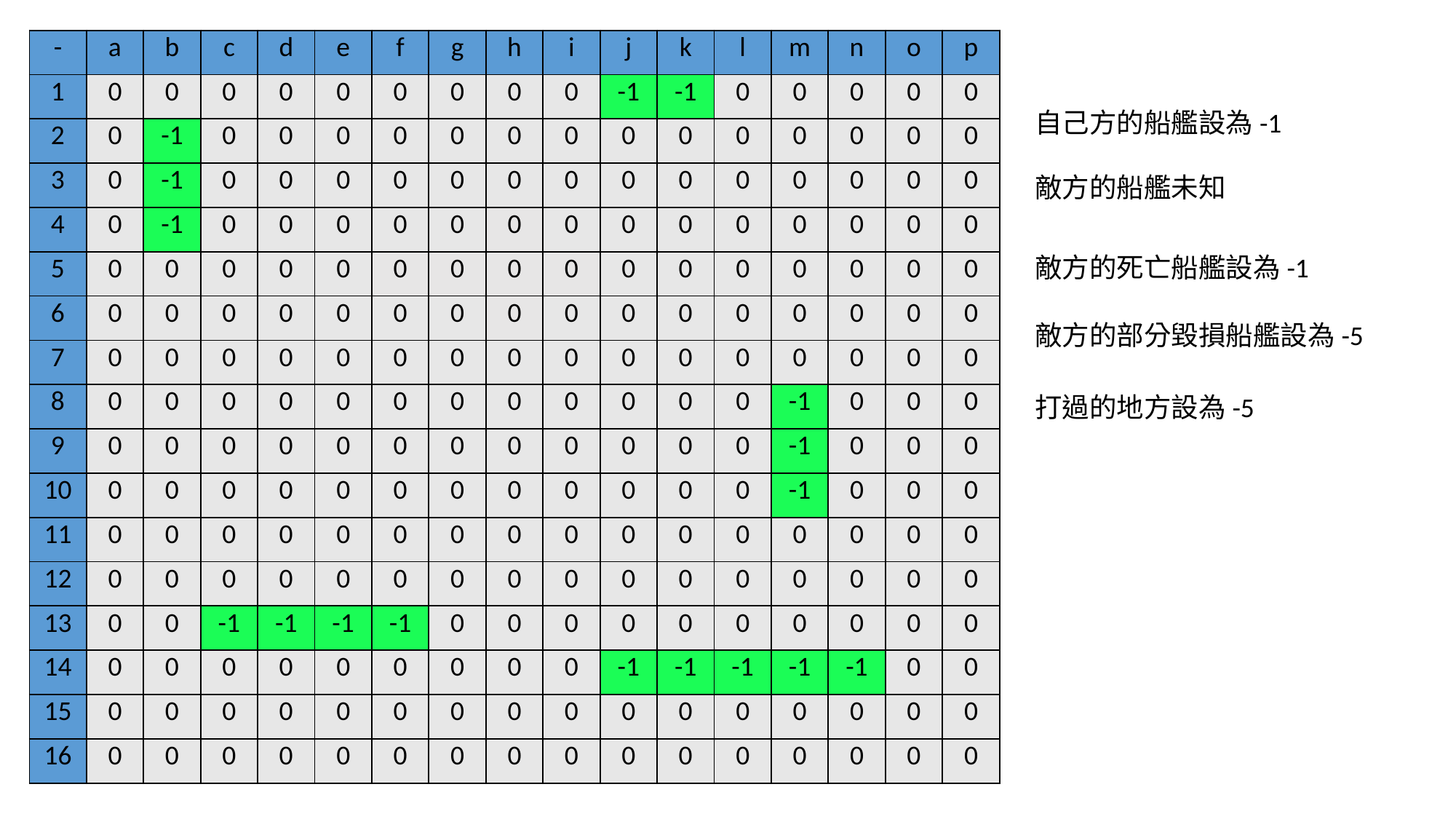

| - | a | b | c | d | e | f | g | h | i | j | k | l | m | n | o | p |
| --- | --- | --- | --- | --- | --- | --- | --- | --- | --- | --- | --- | --- | --- | --- | --- | --- |
| 1 | 0 | 0 | 0 | 0 | 0 | 0 | 0 | 0 | 0 | -1 | -1 | 0 | 0 | 0 | 0 | 0 |
| 2 | 0 | -1 | 0 | 0 | 0 | 0 | 0 | 0 | 0 | 0 | 0 | 0 | 0 | 0 | 0 | 0 |
| 3 | 0 | -1 | 0 | 0 | 0 | 0 | 0 | 0 | 0 | 0 | 0 | 0 | 0 | 0 | 0 | 0 |
| 4 | 0 | -1 | 0 | 0 | 0 | 0 | 0 | 0 | 0 | 0 | 0 | 0 | 0 | 0 | 0 | 0 |
| 5 | 0 | 0 | 0 | 0 | 0 | 0 | 0 | 0 | 0 | 0 | 0 | 0 | 0 | 0 | 0 | 0 |
| 6 | 0 | 0 | 0 | 0 | 0 | 0 | 0 | 0 | 0 | 0 | 0 | 0 | 0 | 0 | 0 | 0 |
| 7 | 0 | 0 | 0 | 0 | 0 | 0 | 0 | 0 | 0 | 0 | 0 | 0 | 0 | 0 | 0 | 0 |
| 8 | 0 | 0 | 0 | 0 | 0 | 0 | 0 | 0 | 0 | 0 | 0 | 0 | -1 | 0 | 0 | 0 |
| 9 | 0 | 0 | 0 | 0 | 0 | 0 | 0 | 0 | 0 | 0 | 0 | 0 | -1 | 0 | 0 | 0 |
| 10 | 0 | 0 | 0 | 0 | 0 | 0 | 0 | 0 | 0 | 0 | 0 | 0 | -1 | 0 | 0 | 0 |
| 11 | 0 | 0 | 0 | 0 | 0 | 0 | 0 | 0 | 0 | 0 | 0 | 0 | 0 | 0 | 0 | 0 |
| 12 | 0 | 0 | 0 | 0 | 0 | 0 | 0 | 0 | 0 | 0 | 0 | 0 | 0 | 0 | 0 | 0 |
| 13 | 0 | 0 | -1 | -1 | -1 | -1 | 0 | 0 | 0 | 0 | 0 | 0 | 0 | 0 | 0 | 0 |
| 14 | 0 | 0 | 0 | 0 | 0 | 0 | 0 | 0 | 0 | -1 | -1 | -1 | -1 | -1 | 0 | 0 |
| 15 | 0 | 0 | 0 | 0 | 0 | 0 | 0 | 0 | 0 | 0 | 0 | 0 | 0 | 0 | 0 | 0 |
| 16 | 0 | 0 | 0 | 0 | 0 | 0 | 0 | 0 | 0 | 0 | 0 | 0 | 0 | 0 | 0 | 0 |
自己方的船艦設為-1
敵方的船艦未知
敵方的死亡船艦設為-1
敵方的部分毀損船艦設為-5
打過的地方設為-5